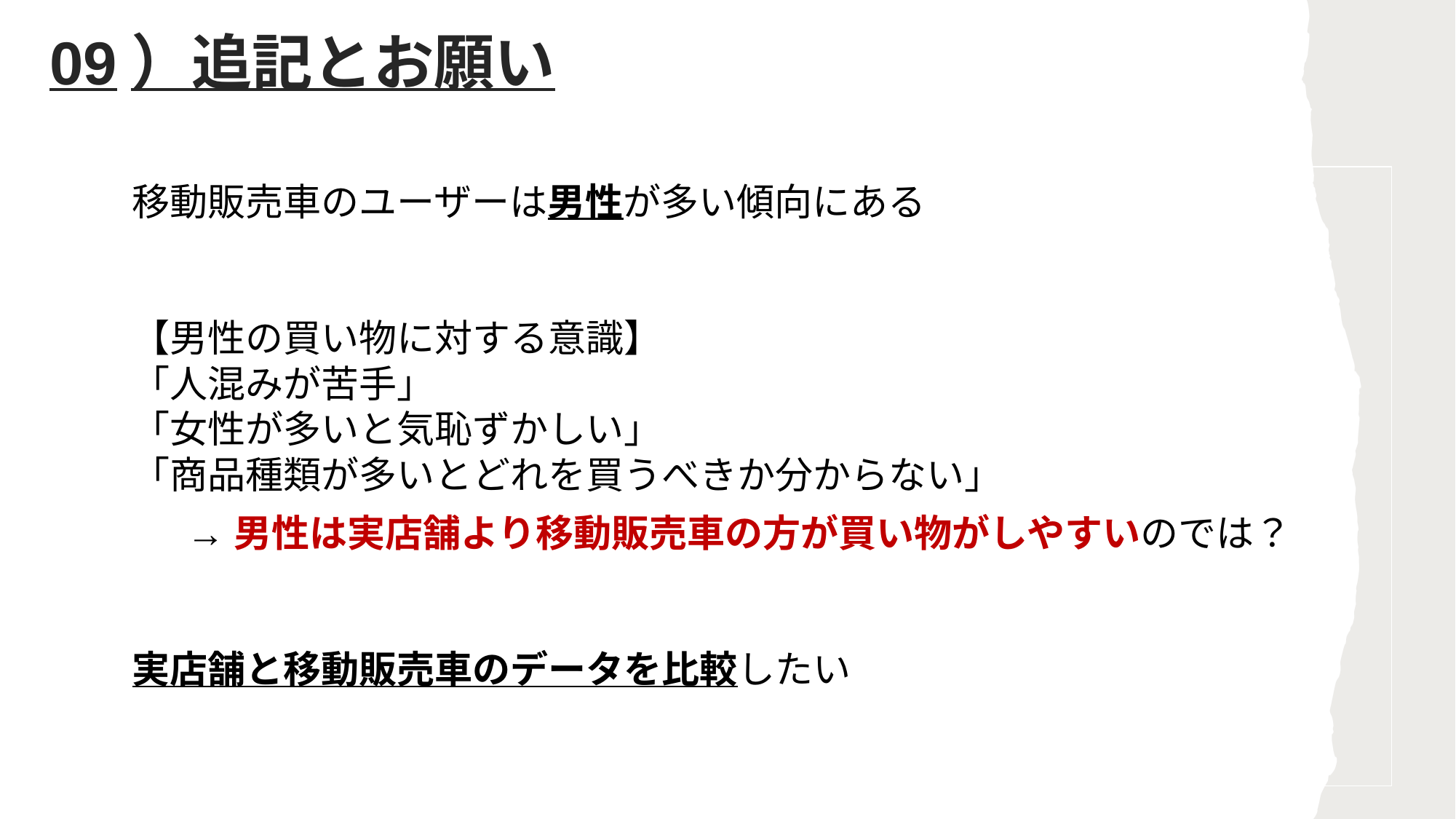

# 09）追記とお願い
移動販売車のユーザーは男性が多い傾向にある

【男性の買い物に対する意識】
「人混みが苦手」
「女性が多いと気恥ずかしい」
「商品種類が多いとどれを買うべきか分からない」

→男性は実店舗より移動販売車の方が買い物がしやすいのでは？

実店舗と移動販売車のデータを比較したい